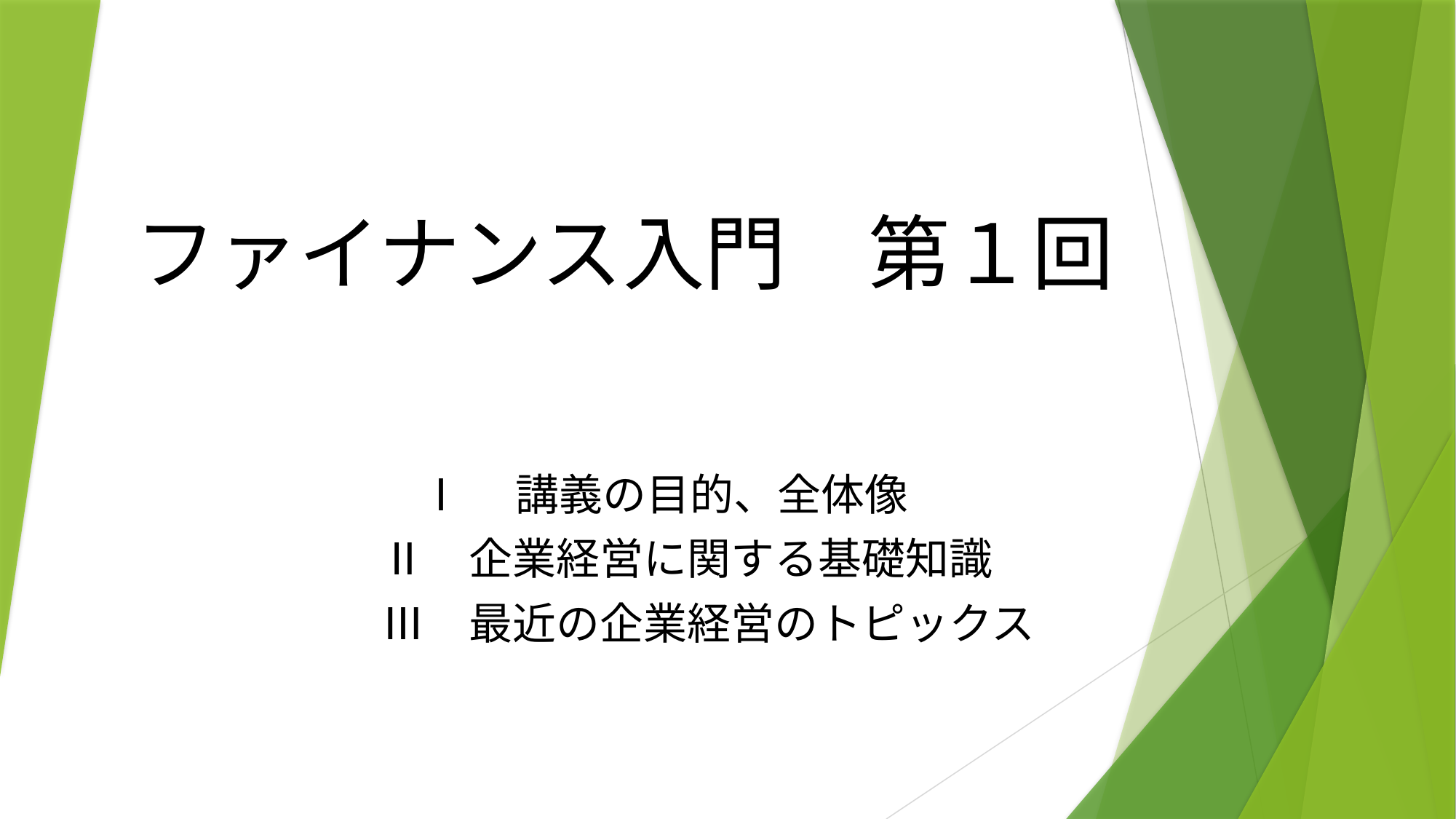

# ファイナンス入門　第１回
Ⅰ　講義の目的、全体像
　　　    Ⅱ　企業経営に関する基礎知識
　　　    Ⅲ　最近の企業経営のトピックス